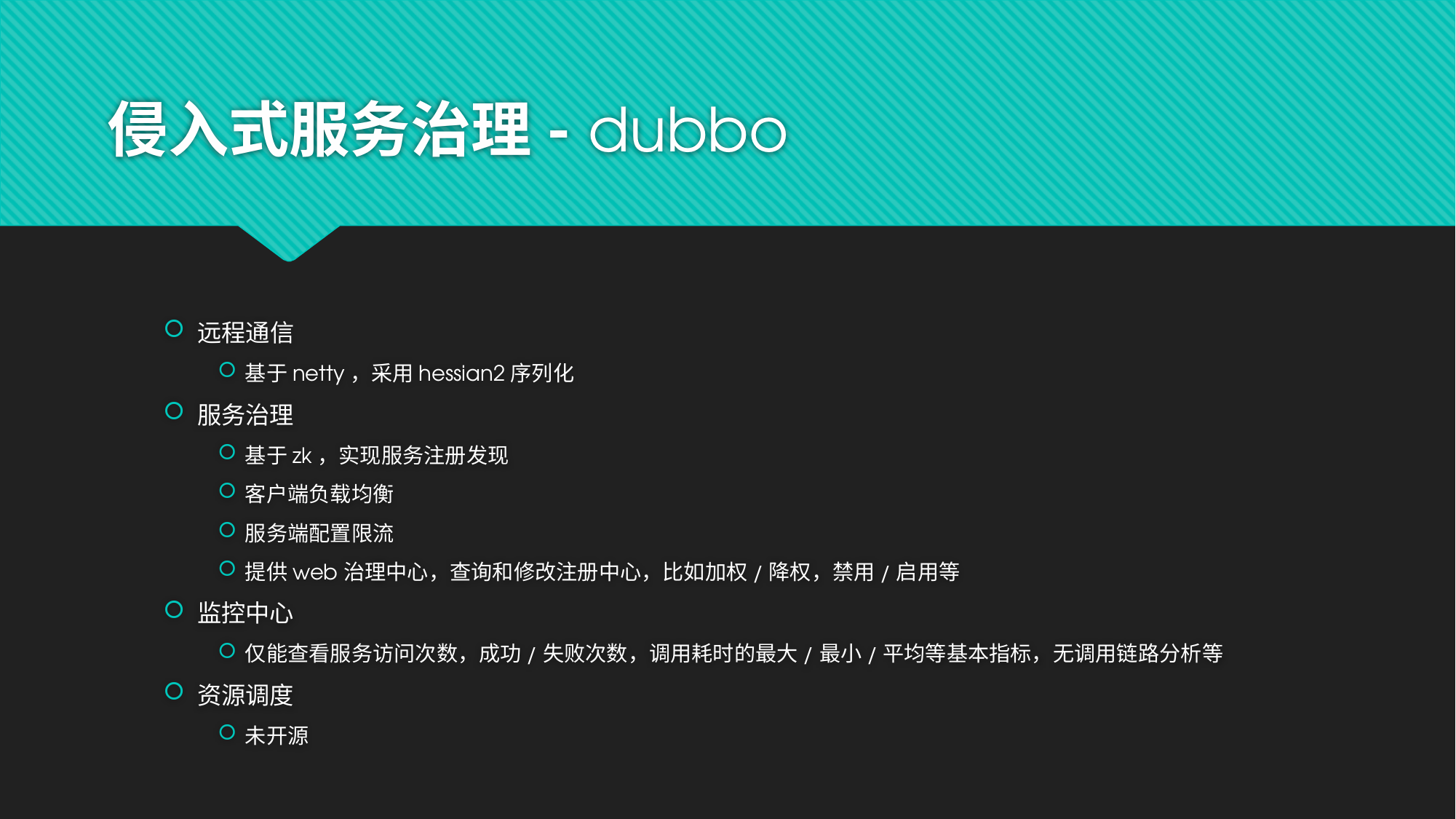

# 侵入式服务治理- dubbo

远程通信
基于netty，采用hessian2序列化
服务治理
基于zk，实现服务注册发现
客户端负载均衡
服务端配置限流
提供web治理中心，查询和修改注册中心，比如加权/降权，禁用/启用等
监控中心
仅能查看服务访问次数，成功/失败次数，调用耗时的最大/最小/平均等基本指标，无调用链路分析等
资源调度
未开源